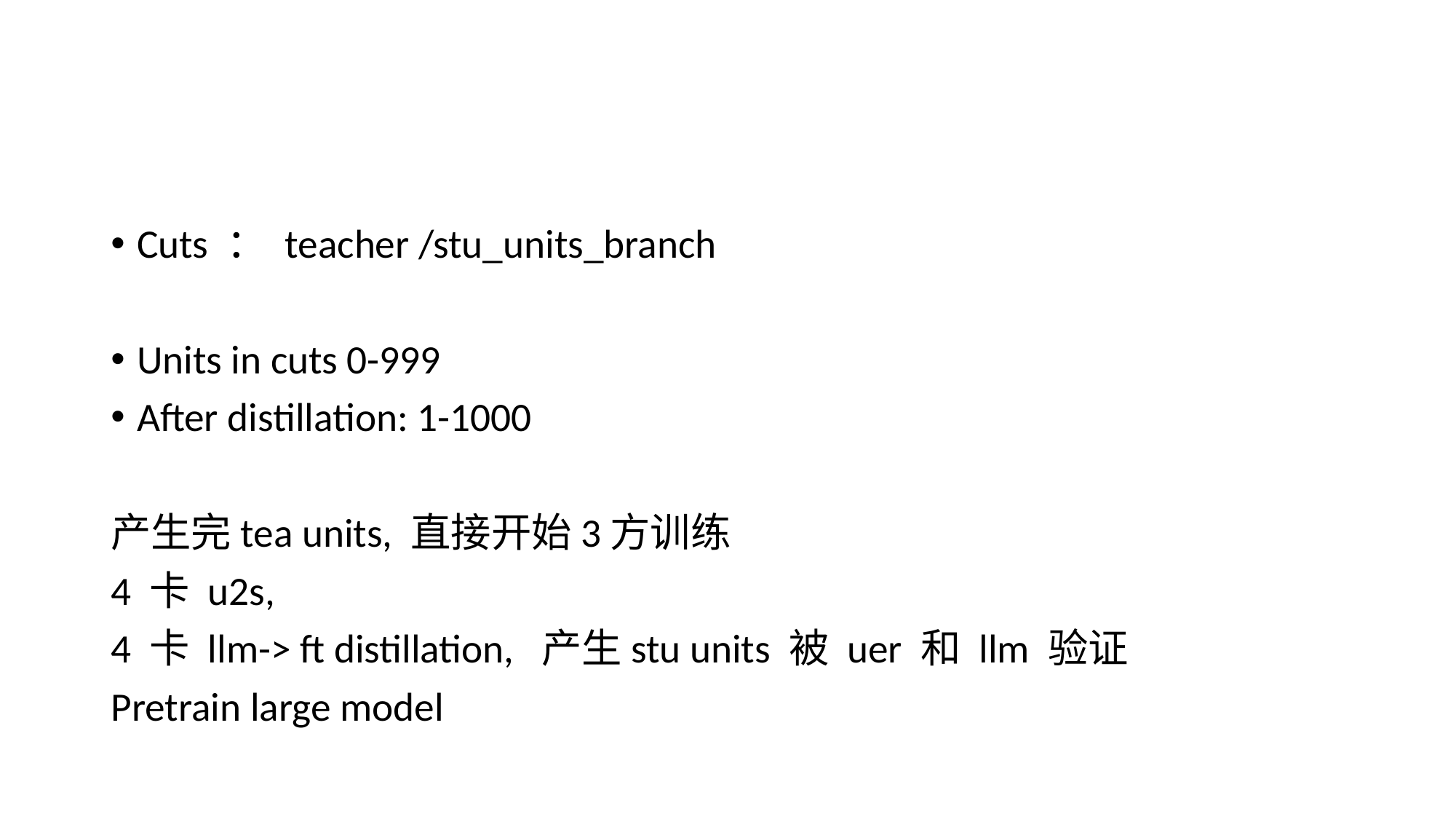

#
Cuts ： teacher /stu_units_branch

Units in cuts 0-999
After distillation: 1-1000

产生完tea units, 直接开始3方训练
4 卡 u2s,
4 卡 llm-> ft distillation,  产生stu units 被 uer 和 llm 验证
Pretrain large model